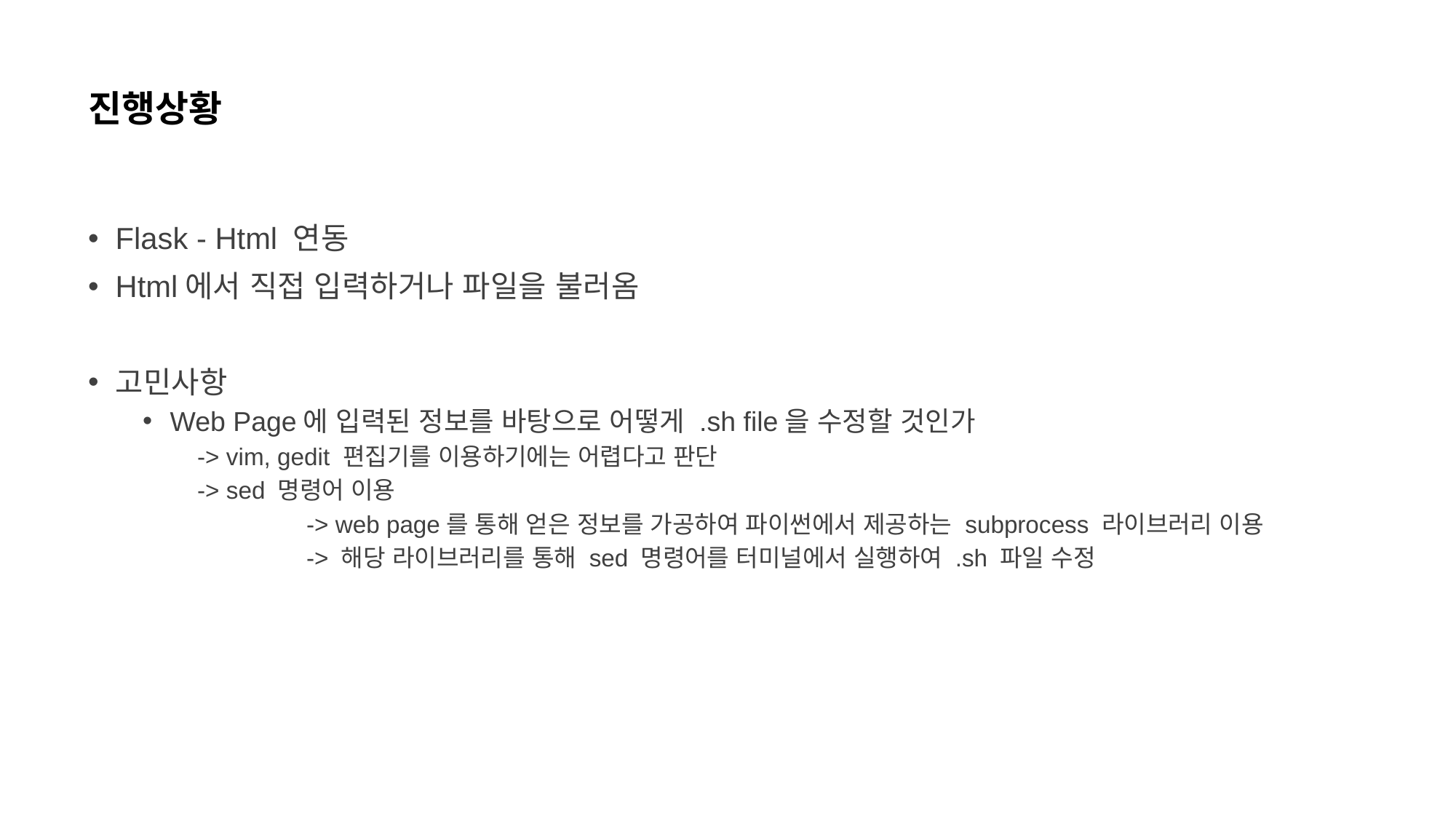

# 진행상황
Flask - Html 연동
Html에서 직접 입력하거나 파일을 불러옴

고민사항
Web Page에 입력된 정보를 바탕으로 어떻게 .sh file을 수정할 것인가
-> vim, gedit 편집기를 이용하기에는 어렵다고 판단
-> sed 명령어 이용
	-> web page를 통해 얻은 정보를 가공하여 파이썬에서 제공하는 subprocess 라이브러리 이용
	-> 해당 라이브러리를 통해 sed 명령어를 터미널에서 실행하여 .sh 파일 수정
2